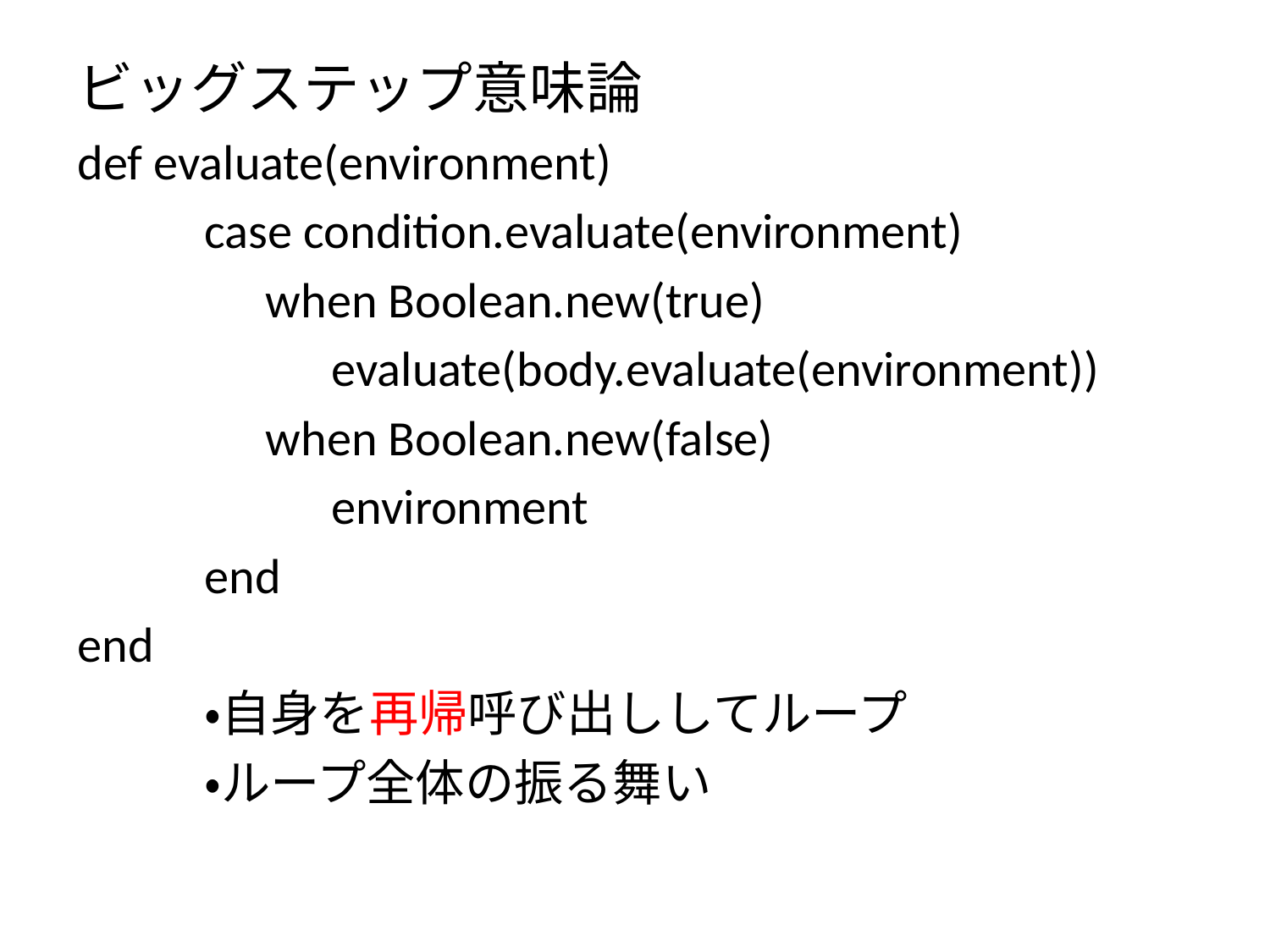

ビッグステップ意味論
def evaluate(environment)
 	case condition.evaluate(environment)
      	　when Boolean.new(true)
        		evaluate(body.evaluate(environment))
      	　when Boolean.new(false)
        		environment
    	end
end
	・自身を再帰呼び出ししてループ
	・ループ全体の振る舞い